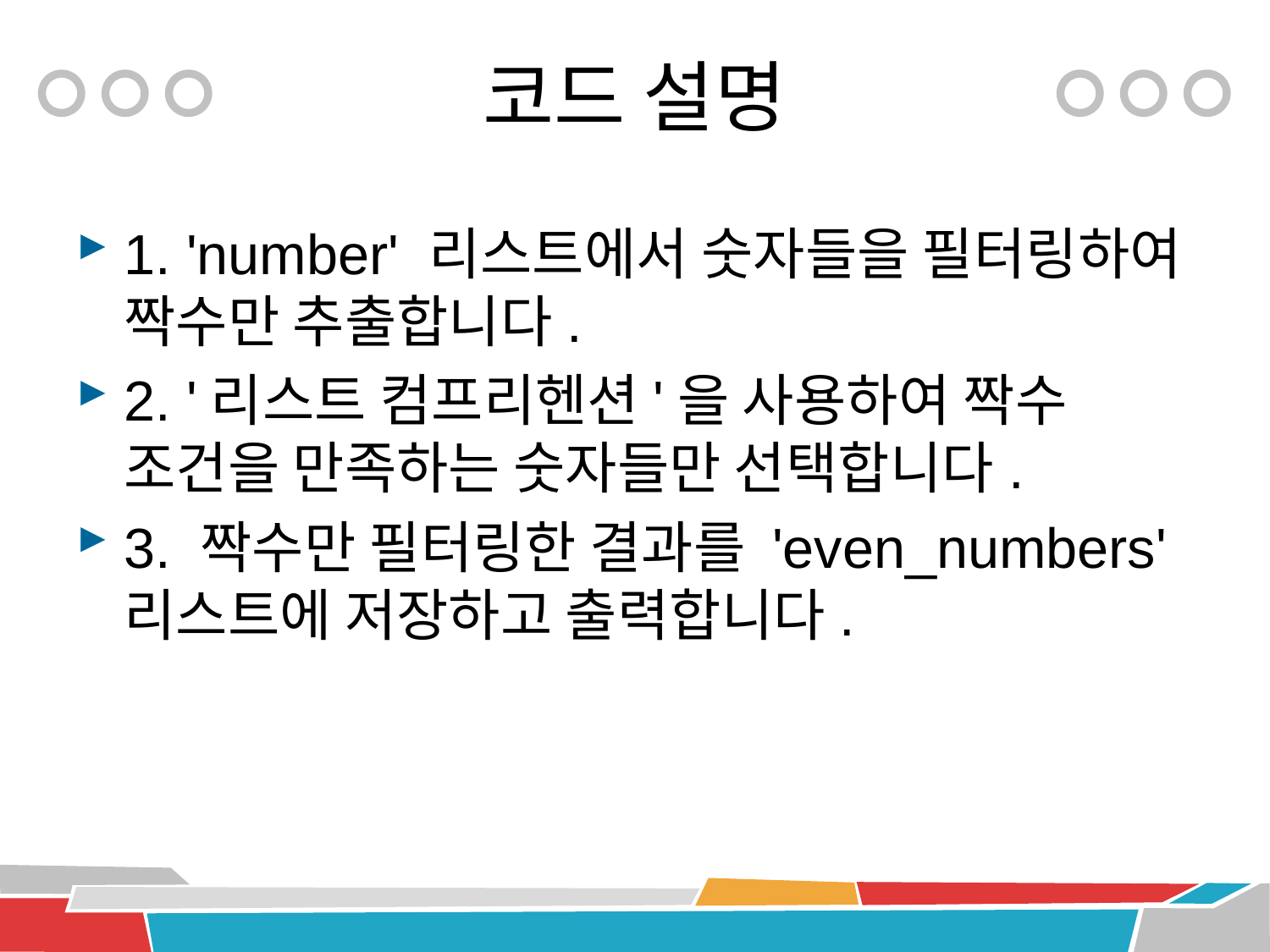

# 코드 설명
1. 'number' 리스트에서 숫자들을 필터링하여 짝수만 추출합니다.
2. '리스트 컴프리헨션'을 사용하여 짝수 조건을 만족하는 숫자들만 선택합니다.
3. 짝수만 필터링한 결과를 'even_numbers' 리스트에 저장하고 출력합니다.